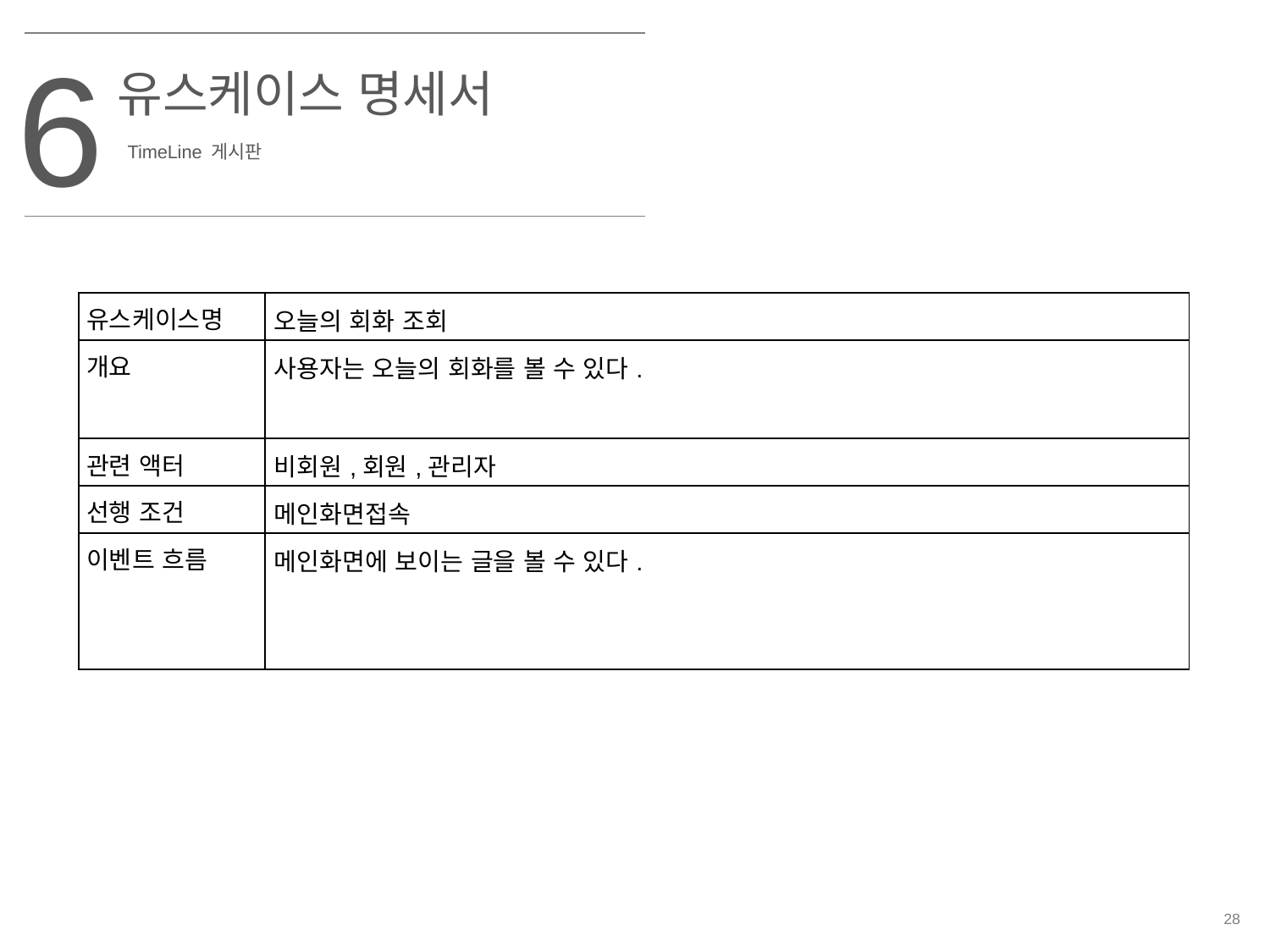

6
유스케이스 명세서
TimeLine 게시판
| 유스케이스명 | 오늘의 회화 조회 |
| --- | --- |
| 개요 | 사용자는 오늘의 회화를 볼 수 있다. |
| 관련 액터 | 비회원,회원,관리자 |
| 선행 조건 | 메인화면접속 |
| 이벤트 흐름 | 메인화면에 보이는 글을 볼 수 있다. |